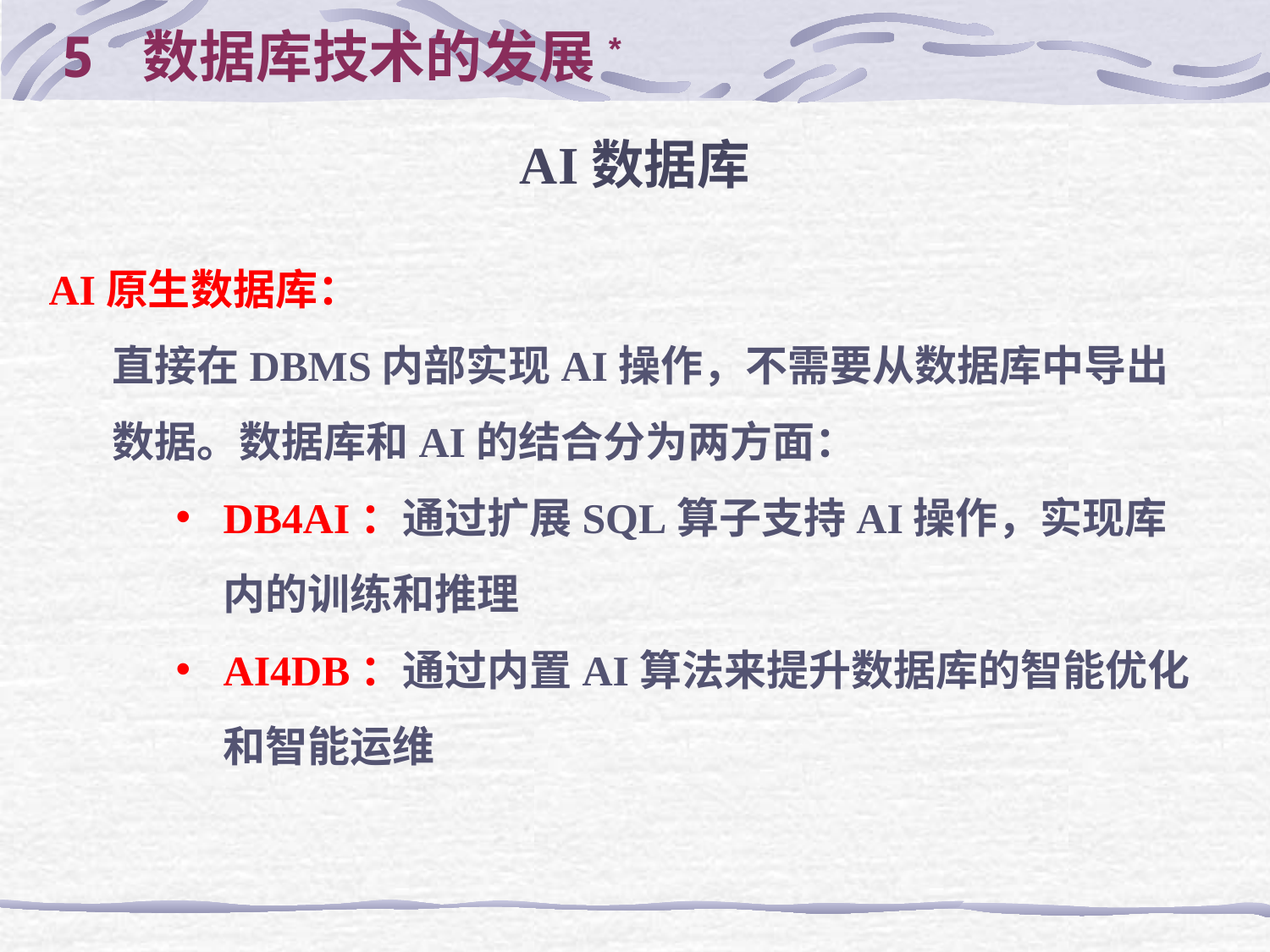

5 数据库技术的发展*
AI数据库
AI原生数据库：
直接在DBMS内部实现AI操作，不需要从数据库中导出数据。数据库和AI的结合分为两方面：
DB4AI：通过扩展SQL算子支持AI操作，实现库内的训练和推理
AI4DB：通过内置AI算法来提升数据库的智能优化和智能运维